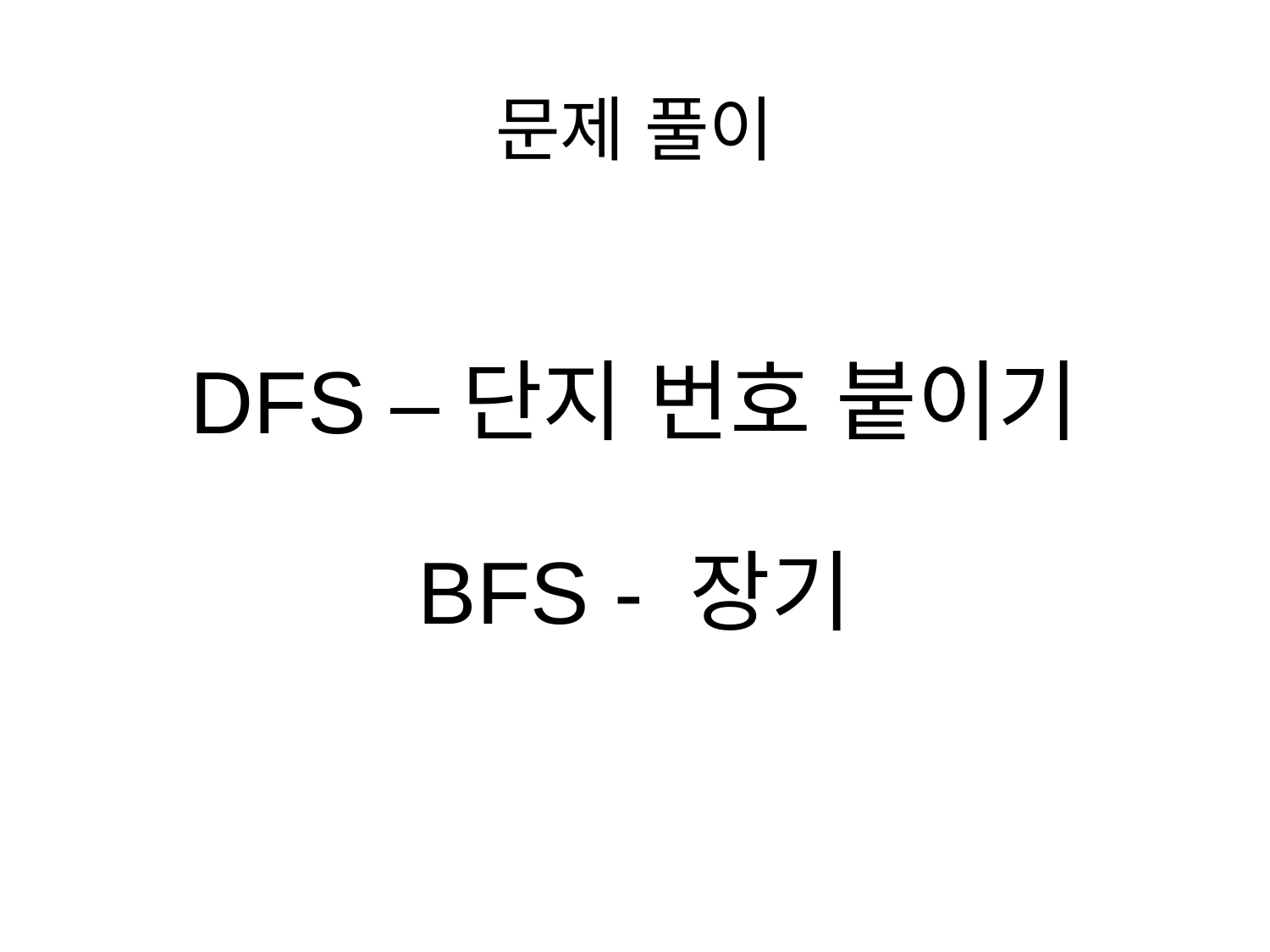

# 문제 풀이
DFS –단지 번호 붙이기
BFS - 장기